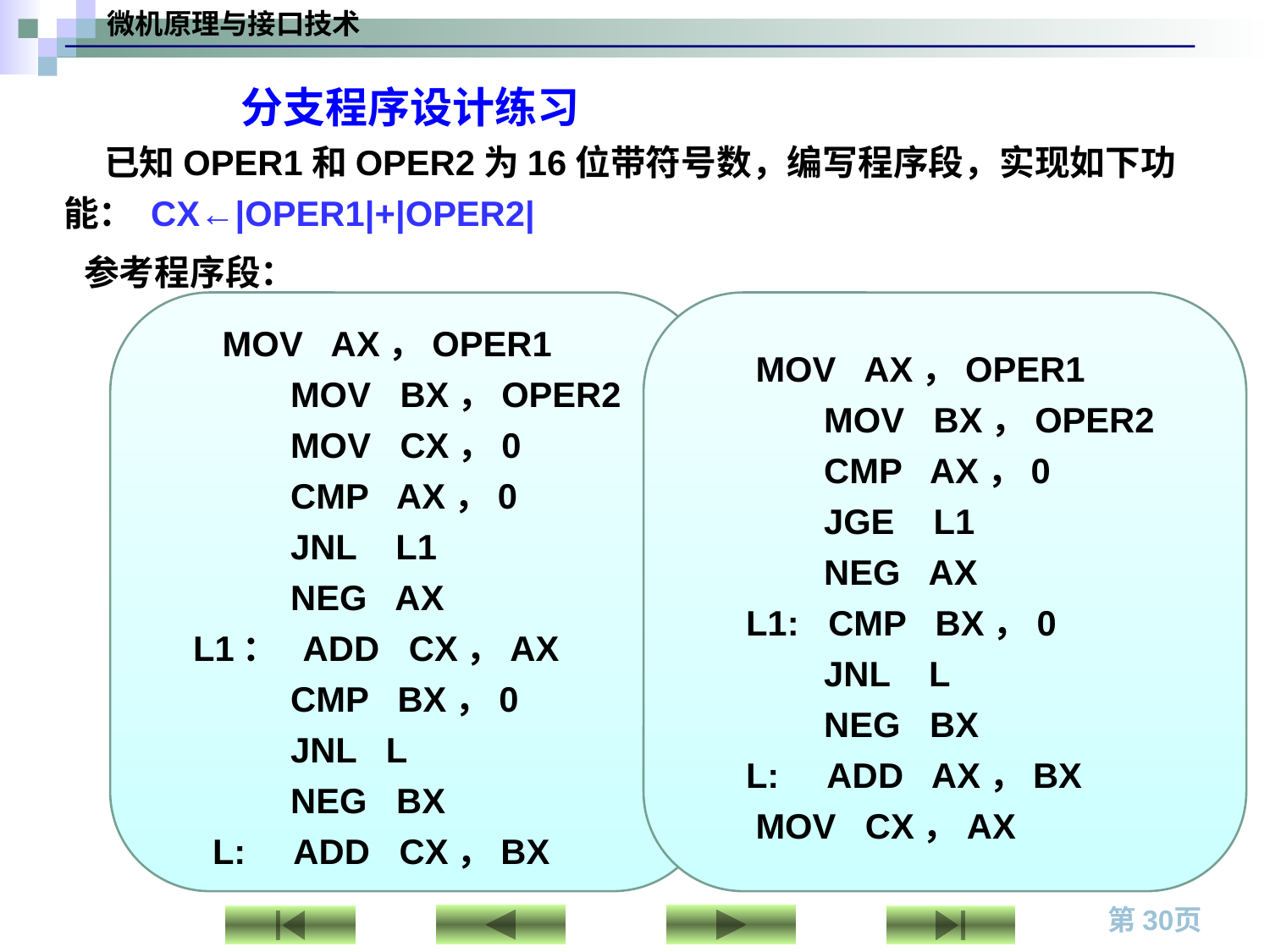

分支程序设计练习
    已知OPER1和OPER2为16位带符号数，编写程序段，实现如下功能： CX←|OPER1|+|OPER2|

参考程序段：

        MOV   AX，OPER1
               MOV   BX，OPER2
               MOV   CX，0
               CMP   AX，0
               JNL    L1
               NEG   AX
     L1：  ADD   CX，AX
               CMP   BX，0
               JNL   L
               NEG   BX
       L:     ADD   CX，BX
        MOV   AX，OPER1
               MOV   BX，OPER2
               CMP   AX，0
               JGE    L1
               NEG   AX
       L1:   CMP   BX，0
               JNL    L
               NEG   BX
       L:     ADD   AX，BX
        MOV   CX，AX